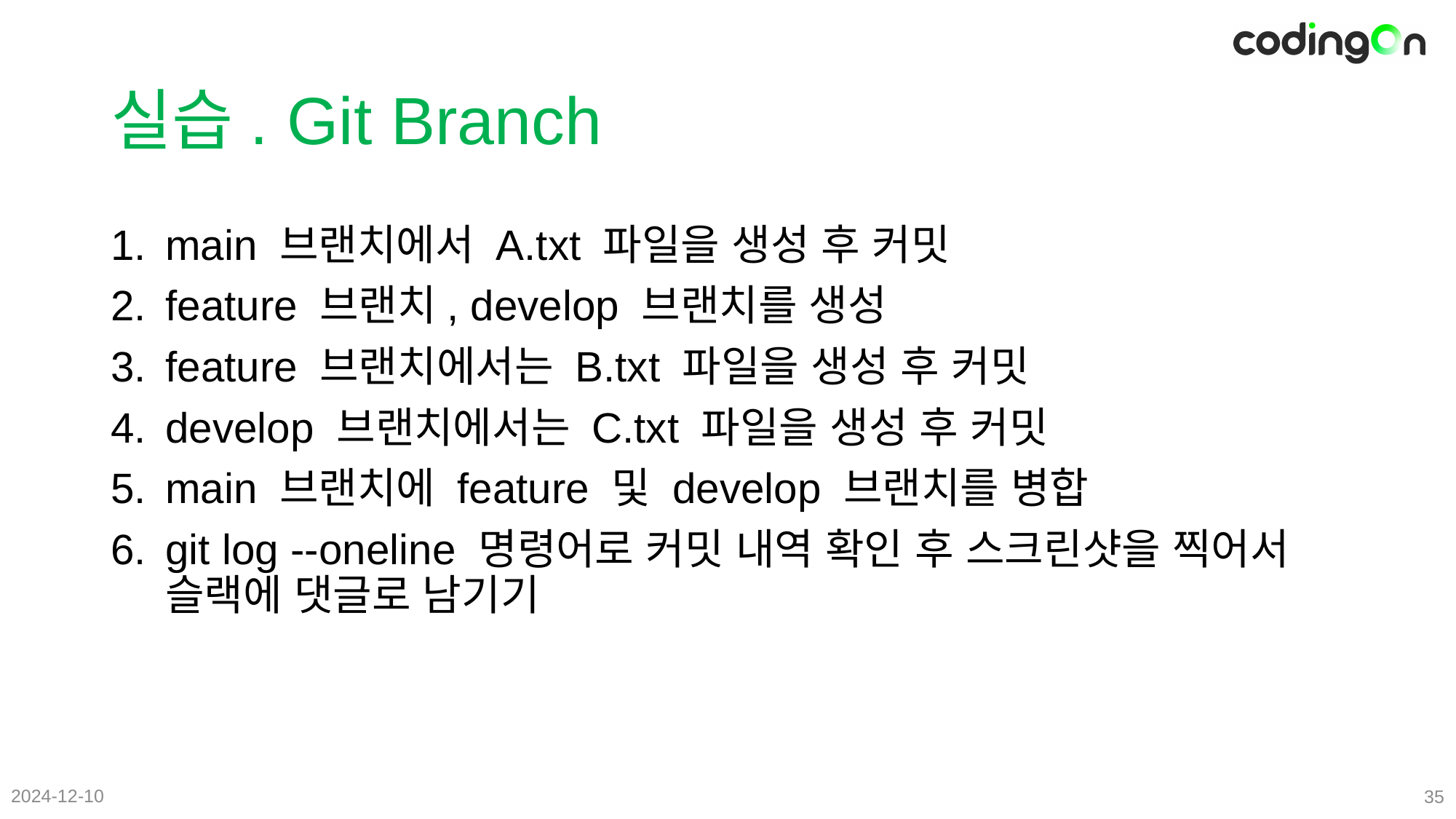

# 실습. Git Branch
main 브랜치에서 A.txt 파일을 생성 후 커밋
feature 브랜치, develop 브랜치를 생성
feature 브랜치에서는 B.txt 파일을 생성 후 커밋
develop 브랜치에서는 C.txt 파일을 생성 후 커밋
main 브랜치에 feature 및 develop 브랜치를 병합
git log --oneline 명령어로 커밋 내역 확인 후 스크린샷을 찍어서 슬랙에 댓글로 남기기
2024-12-10
35